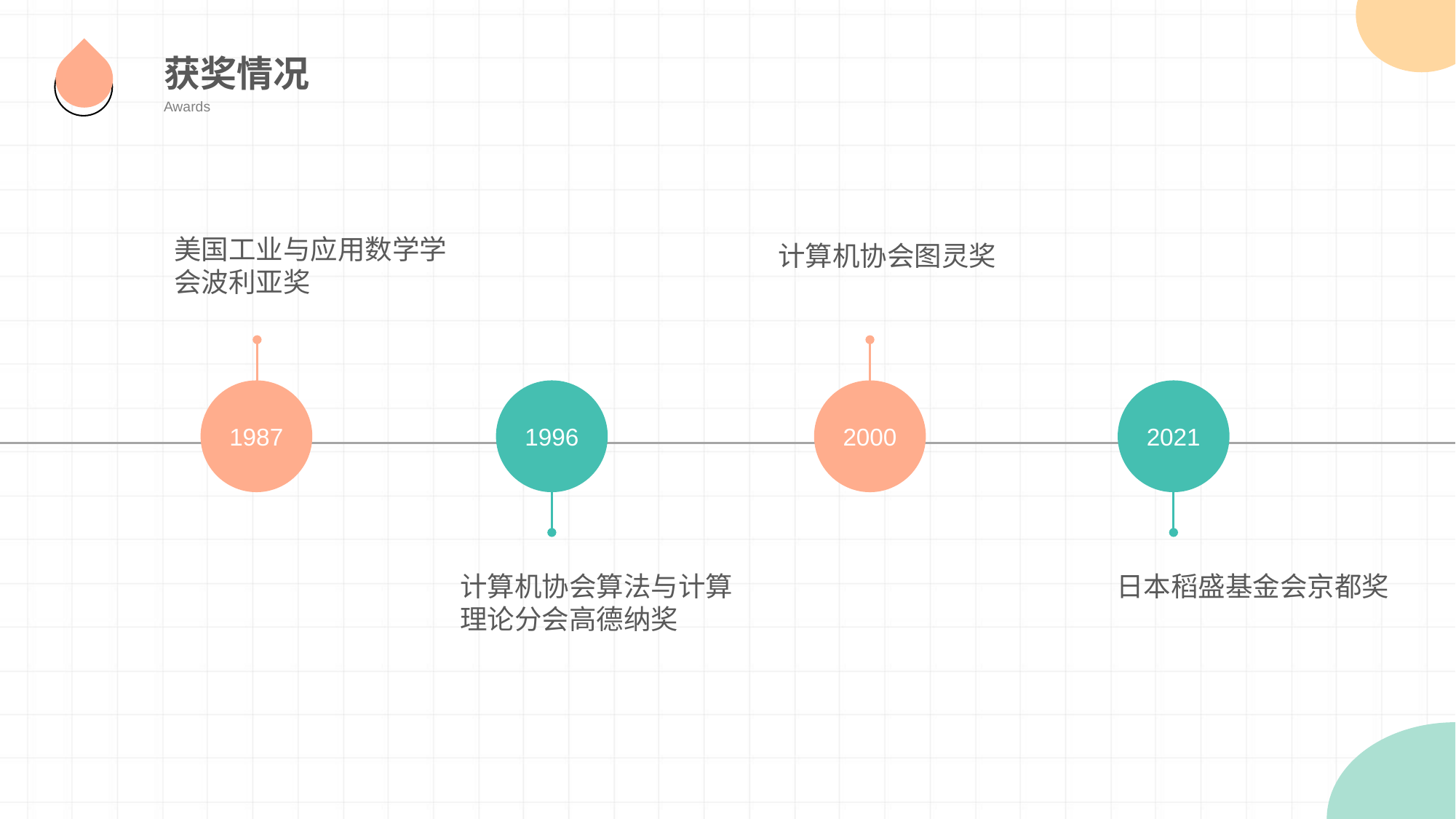

获奖情况

Awards
美国工业与应用数学学会波利亚奖
计算机协会图灵奖
1987
1996
2000
2021
计算机协会算法与计算理论分会高德纳奖
日本稻盛基金会京都奖